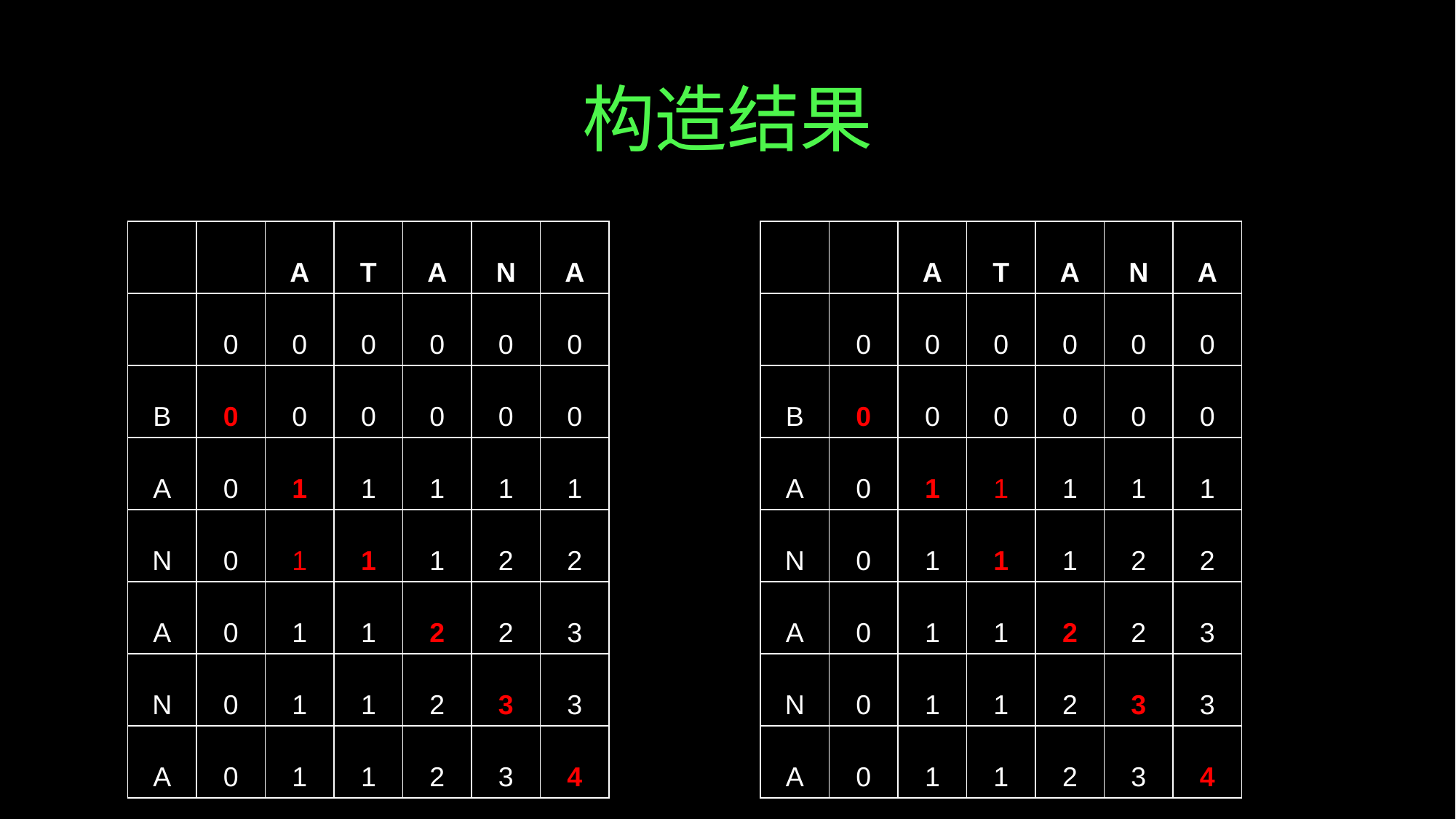

# 构造结果
|  |  | A | T | A | N | A |
| --- | --- | --- | --- | --- | --- | --- |
|  | 0 | 0 | 0 | 0 | 0 | 0 |
| B | 0 | 0 | 0 | 0 | 0 | 0 |
| A | 0 | 1 | 1 | 1 | 1 | 1 |
| N | 0 | 1 | 1 | 1 | 2 | 2 |
| A | 0 | 1 | 1 | 2 | 2 | 3 |
| N | 0 | 1 | 1 | 2 | 3 | 3 |
| A | 0 | 1 | 1 | 2 | 3 | 4 |
|  |  | A | T | A | N | A |
| --- | --- | --- | --- | --- | --- | --- |
|  | 0 | 0 | 0 | 0 | 0 | 0 |
| B | 0 | 0 | 0 | 0 | 0 | 0 |
| A | 0 | 1 | 1 | 1 | 1 | 1 |
| N | 0 | 1 | 1 | 1 | 2 | 2 |
| A | 0 | 1 | 1 | 2 | 2 | 3 |
| N | 0 | 1 | 1 | 2 | 3 | 3 |
| A | 0 | 1 | 1 | 2 | 3 | 4 |